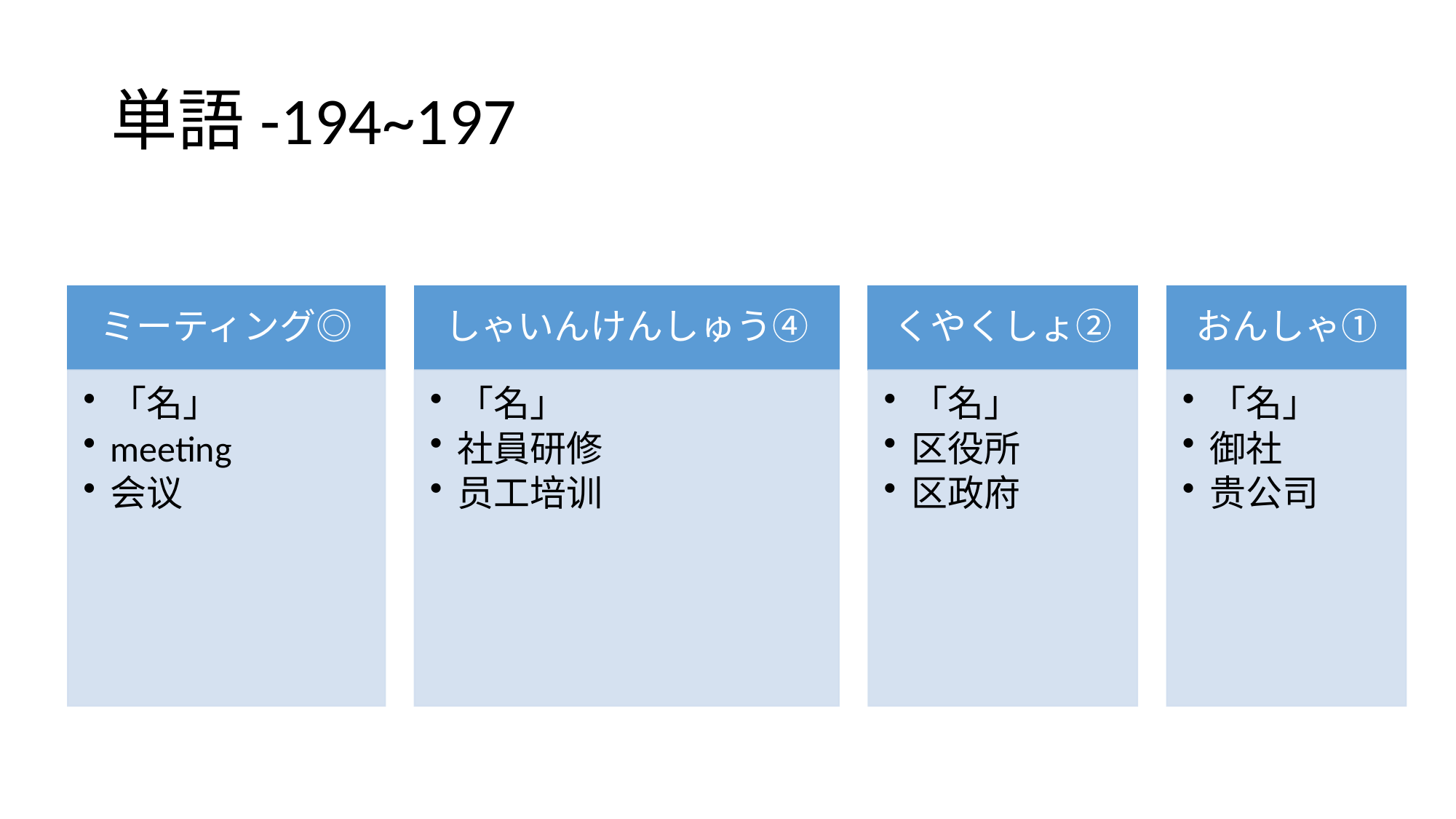

# 単語-194~197
ミーティング◎
「名」
meeting
会议
しゃいんけんしゅう④
「名」
社員研修
员工培训
くやくしょ②
「名」
区役所
区政府
おんしゃ①
「名」
御社
贵公司